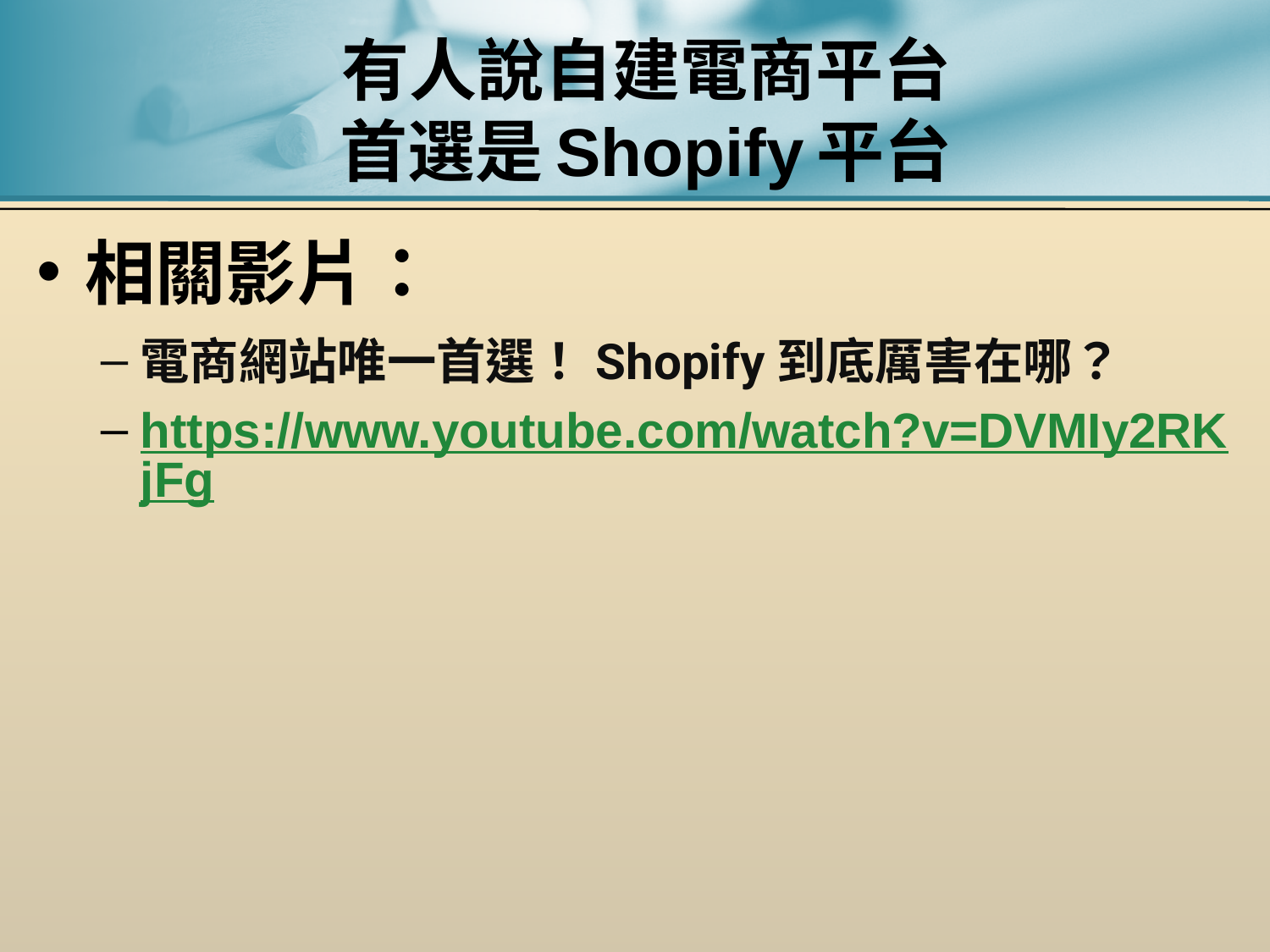

# 有人說自建電商平台 首選是Shopify平台
相關影片：
電商網站唯一首選！Shopify到底厲害在哪？
https://www.youtube.com/watch?v=DVMIy2RKjFg